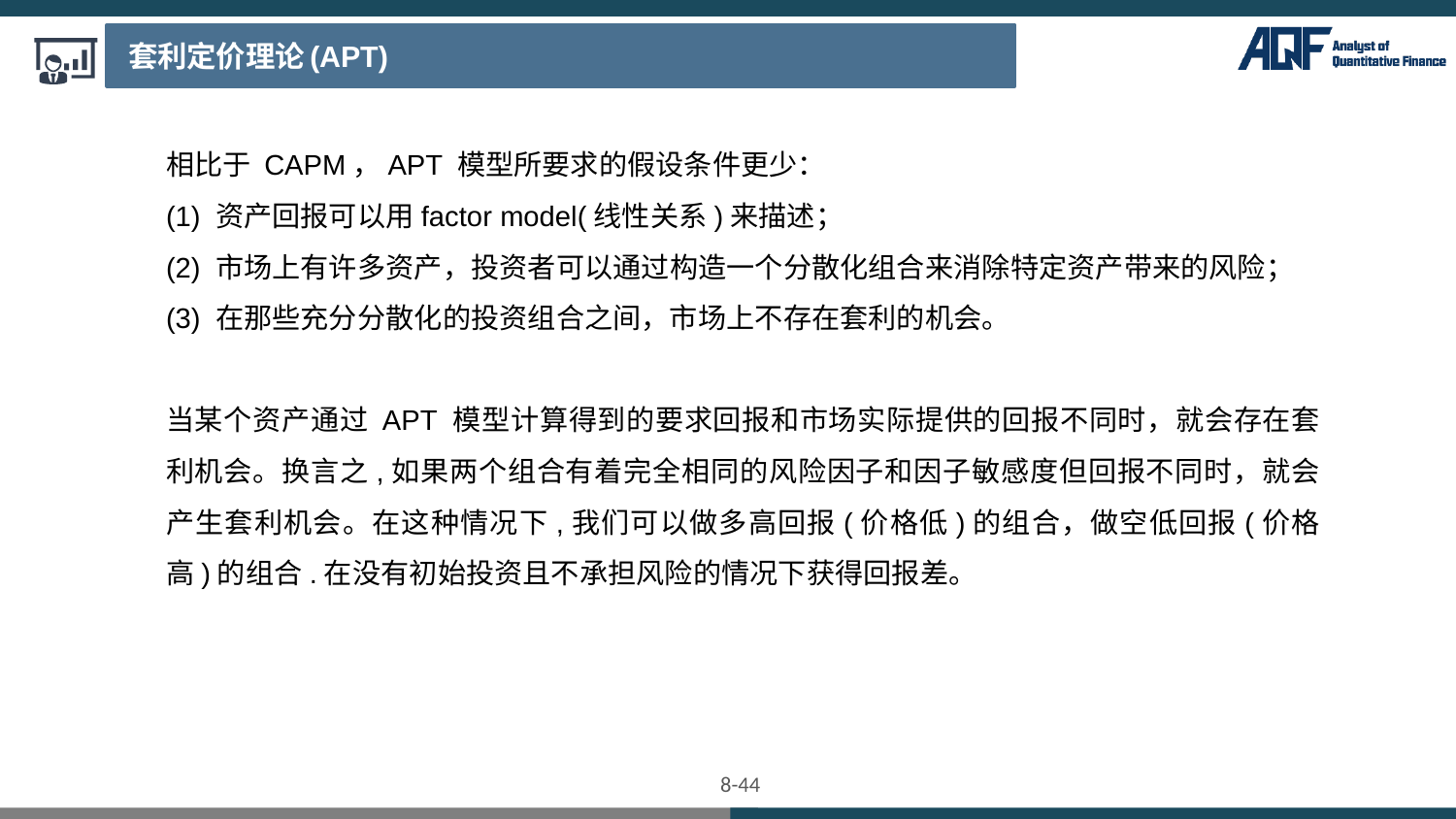

套利定价理论(APT)
相比于 CAPM，APT 模型所要求的假设条件更少：
(1) 资产回报可以用factor model(线性关系)来描述；
(2) 市场上有许多资产，投资者可以通过构造一个分散化组合来消除特定资产带来的风险；
(3) 在那些充分分散化的投资组合之间，市场上不存在套利的机会。

当某个资产通过 APT 模型计算得到的要求回报和市场实际提供的回报不同时，就会存在套利机会。换言之,如果两个组合有着完全相同的风险因子和因子敏感度但回报不同时，就会产生套利机会。在这种情况下,我们可以做多高回报(价格低)的组合，做空低回报(价格高)的组合.在没有初始投资且不承担风险的情况下获得回报差。